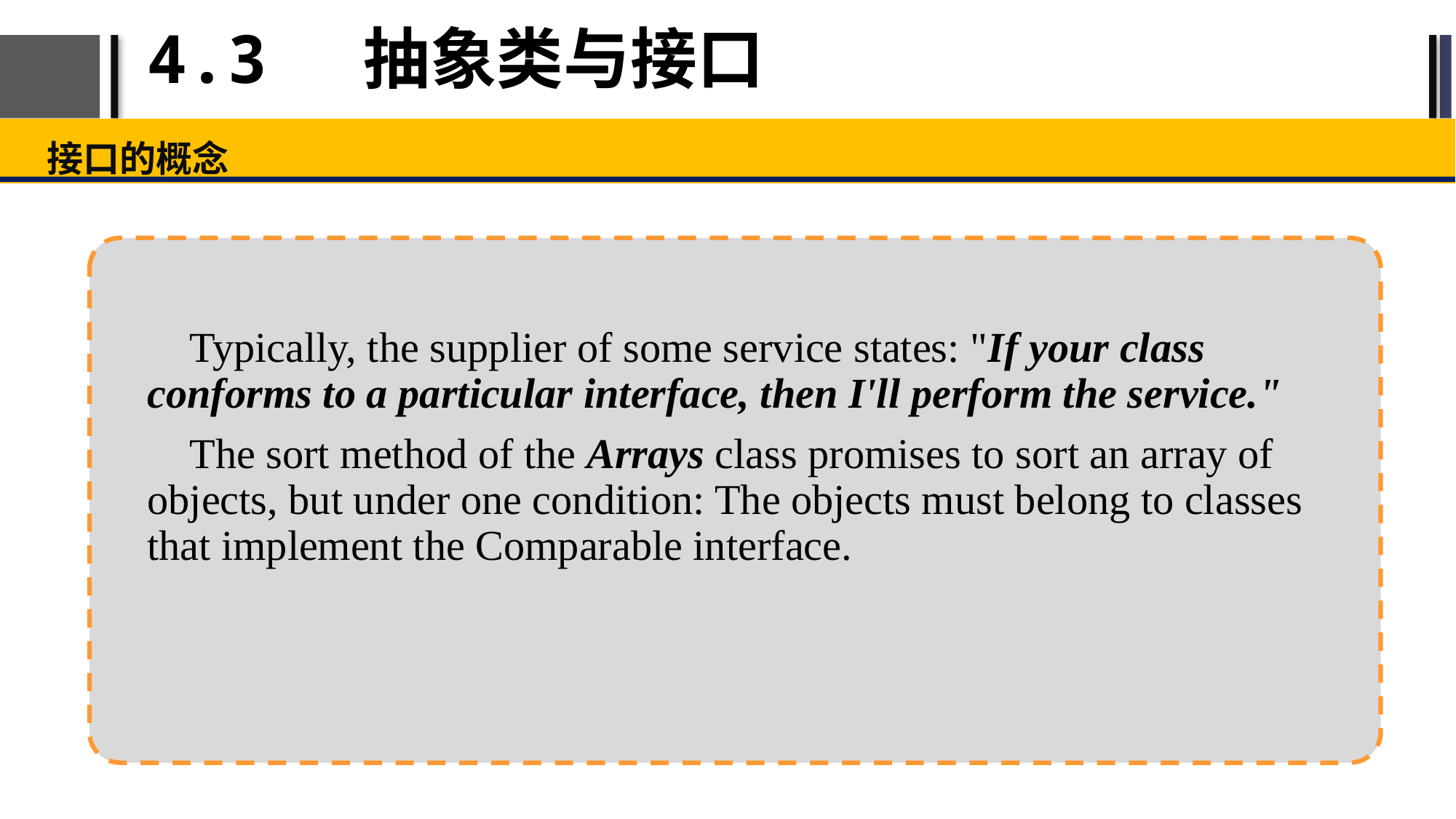

# 4.3  抽象类与接口

接口的概念

    Typically, the supplier of some service states: "If your class conforms to a particular interface, then I'll perform the service."
    The sort method of the Arrays class promises to sort an array of objects, but under one condition: The objects must belong to classes that implement the Comparable interface.